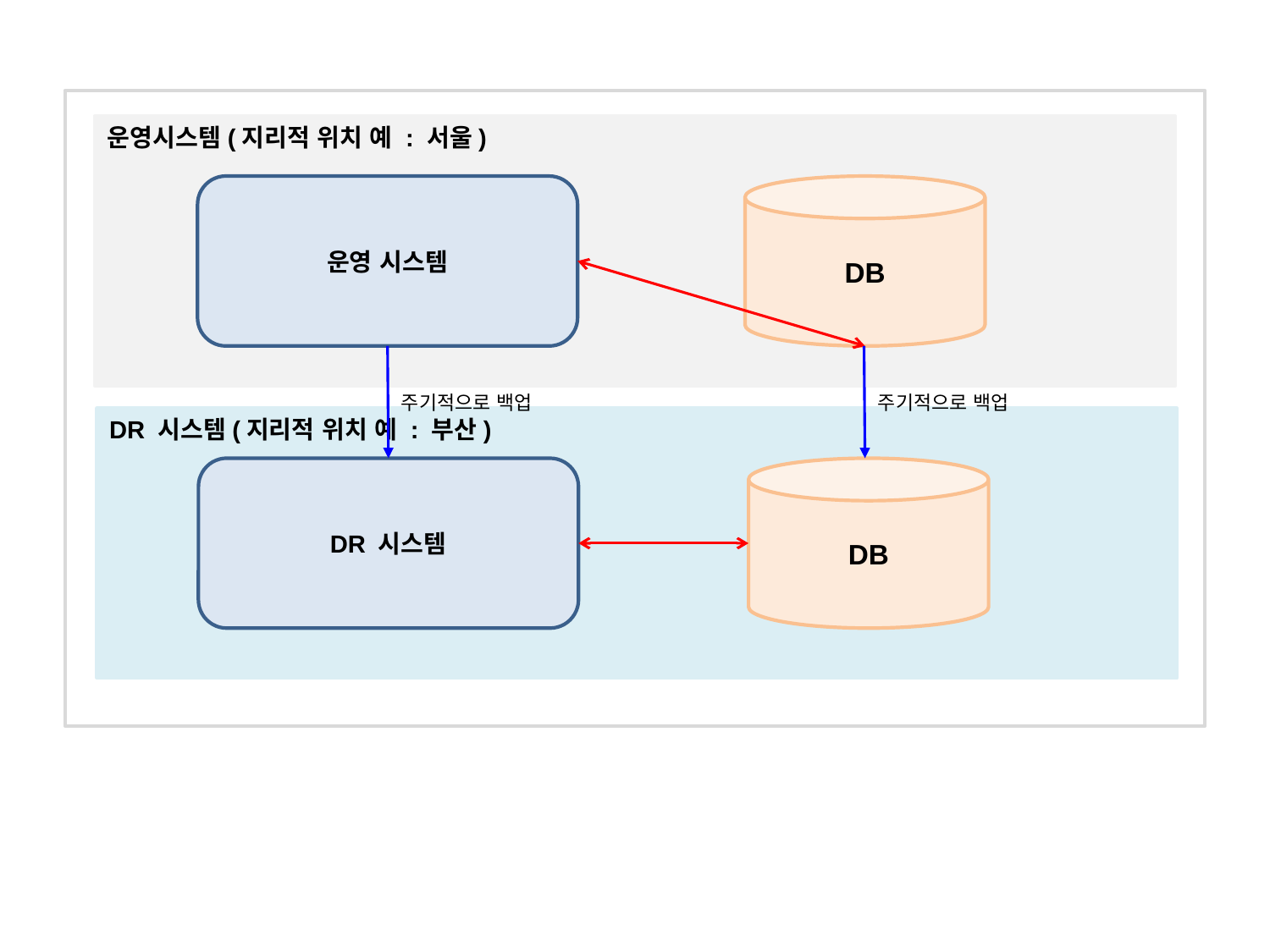

운영시스템(지리적 위치 예 : 서울)
운영 시스템
DB
주기적으로 백업
주기적으로 백업
DR 시스템(지리적 위치 예 : 부산)
DR 시스템
DB